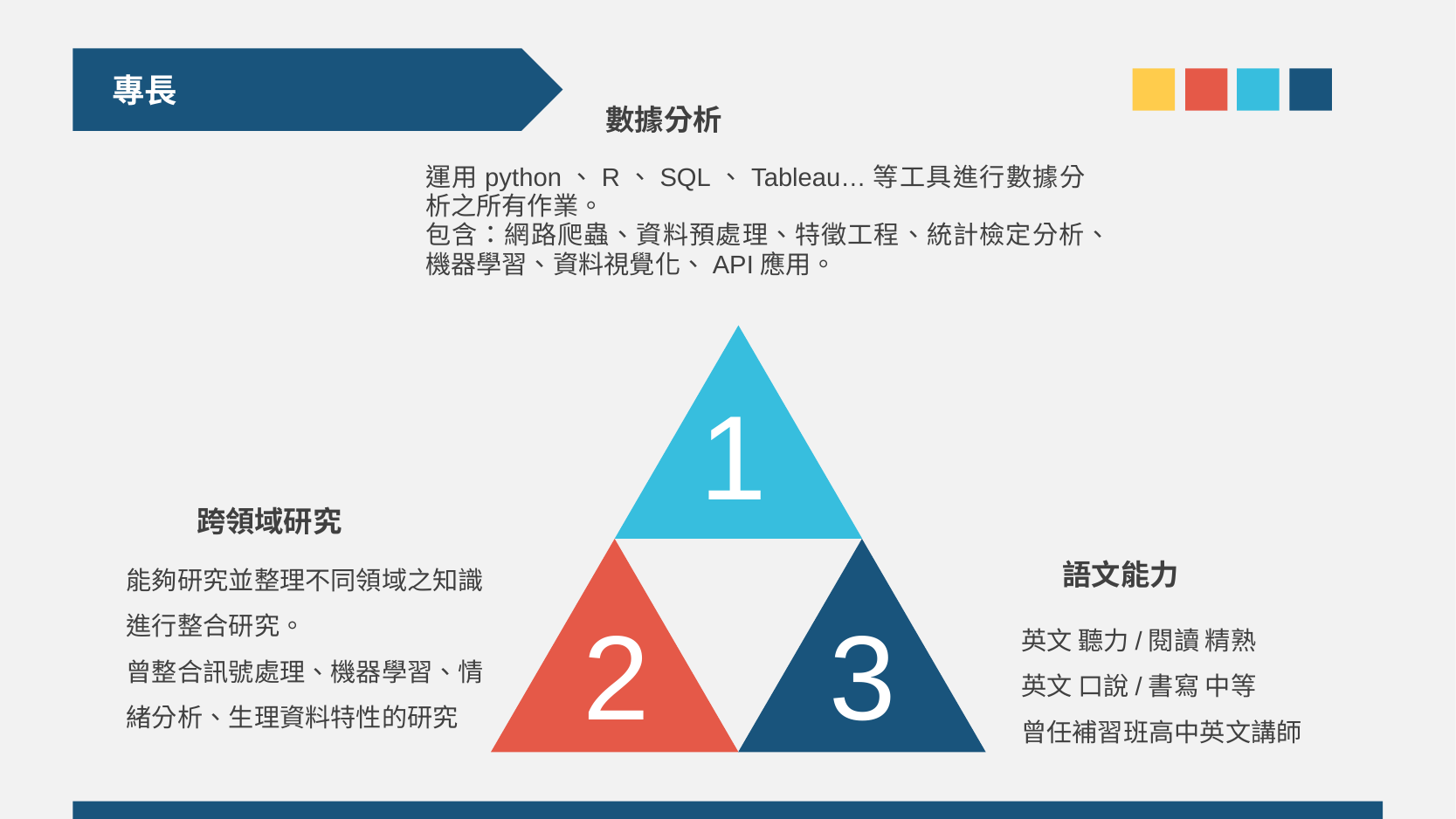

專長

數據分析
運用python、R、SQL、Tableau…等工具進行數據分析之所有作業。
包含：網路爬蟲、資料預處理、特徵工程、統計檢定分析、機器學習、資料視覺化、API應用。

1
跨領域研究

能夠研究並整理不同領域之知識進行整合研究。
曾整合訊號處理、機器學習、情緒分析、生理資料特性的研究
語文能力
2
3
英文 聽力/閱讀 精熟
英文 口說/書寫 中等
曾任補習班高中英文講師